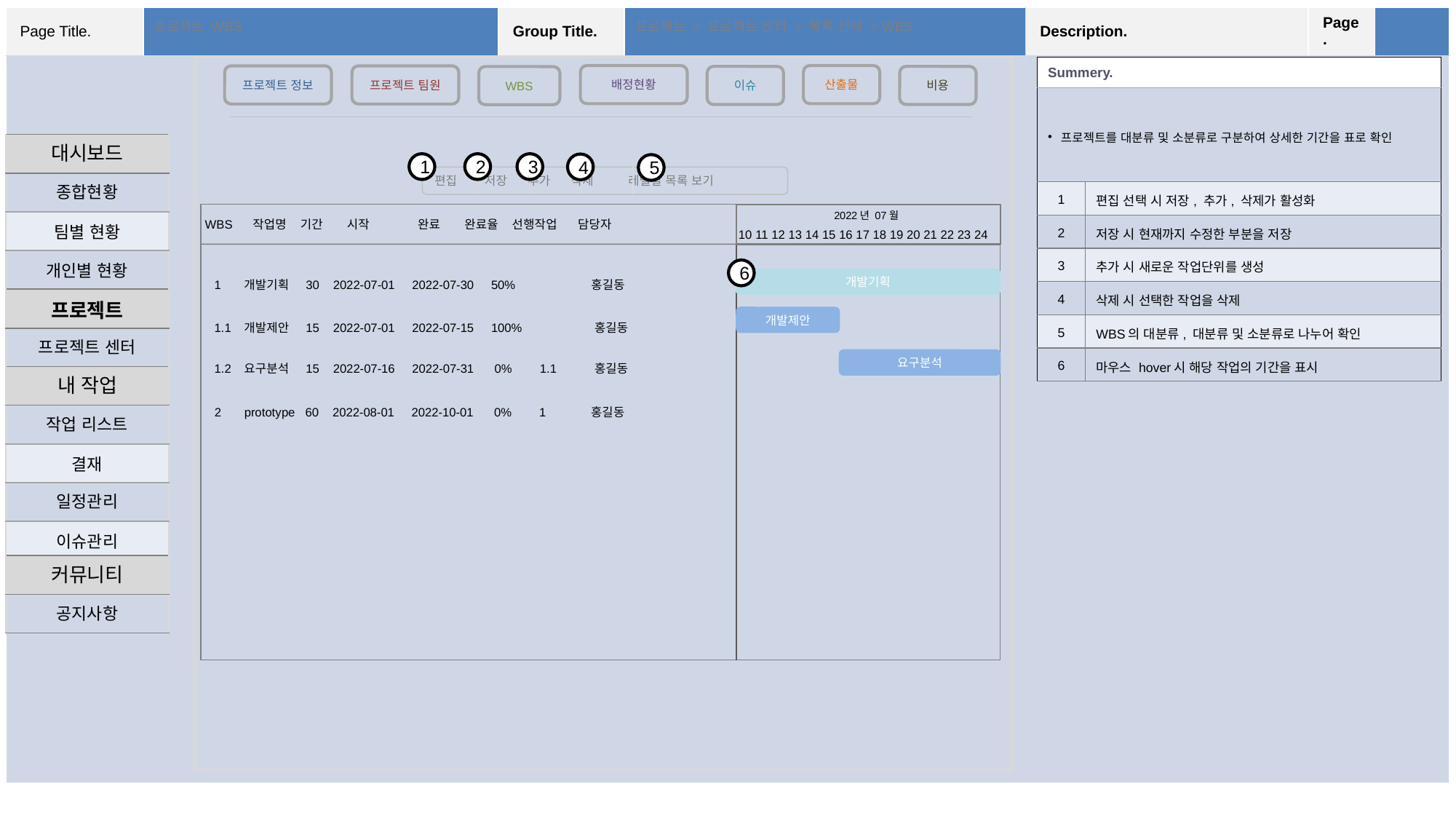

프로젝트 WBS
프로젝트 > 프로젝트 센터 > 목록 선택 > WBS

| Summery. |  |
| --- | --- |
| 프로젝트를 대분류 및 소분류로 구분하여 상세한 기간을 표로 확인 |  |
| 1 | 편집 선택 시 저장, 추가, 삭제가 활성화 |
| 2 | 저장 시 현재까지 수정한 부분을 저장 |
| 3 | 추가 시 새로운 작업단위를 생성 |
| 4 | 삭제 시 선택한 작업을 삭제 |
| 5 | WBS의 대분류, 대분류 및 소분류로 나누어 확인 |
| 6 | 마우스 hover시 해당 작업의 기간을 표시 |
산출물
배정현황
프로젝트 정보
프로젝트 팀원
이슈
비용
WBS
| 대시보드 |
| --- |
| 종합현황 |
| 팀별 현황 |
| 개인별 현황 |
1
2
3
4
5
편집        저장      추가      삭제          레벨별 목록 보기
2022년 07월

WBS     작업명    기간       시작              완료       완료율    선행작업      담당자
10 11 12 13 14 15 16 17 18 19 20 21 22 23 24
6
개발기획
1
개발기획    30    2022-07-01     2022-07-30     50%                     홍길동
| 프로젝트 |
| --- |
| 프로젝트 센터 |
개발제안
1.1
개발제안    15    2022-07-01     2022-07-15     100%                    홍길동
요구분석
1.2
요구분석    15    2022-07-16     2022-07-31      0%        1.1          홍길동
| 내 작업 |
| --- |
| 작업 리스트 |
| 결재 |
| 일정관리 |
| 이슈관리 |
2
prototype   60    2022-08-01     2022-10-01      0%        1            홍길동
| 커뮤니티 |
| --- |
| 공지사항 |